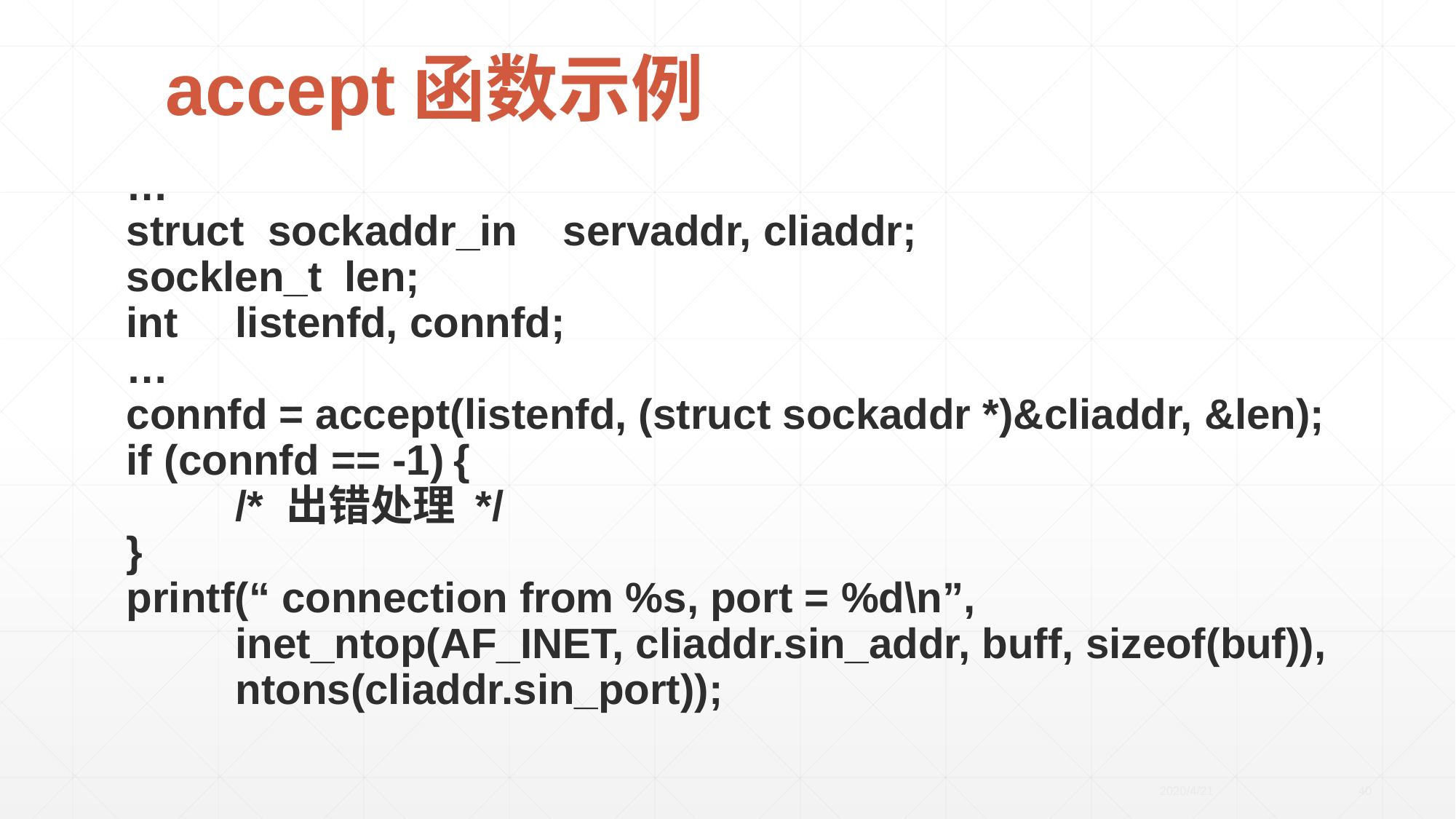

# accept函数示例
	…
	struct  sockaddr_in	servaddr, cliaddr;
	socklen_t	len;
	int	listenfd, connfd;
	…
	connfd = accept(listenfd, (struct sockaddr *)&cliaddr, &len);
	if (connfd == -1)	{
		/* 出错处理 */
	}
	printf(“ connection from %s, port = %d\n”,
		inet_ntop(AF_INET, cliaddr.sin_addr, buff, sizeof(buf)),
		ntons(cliaddr.sin_port));

2020/4/21
40